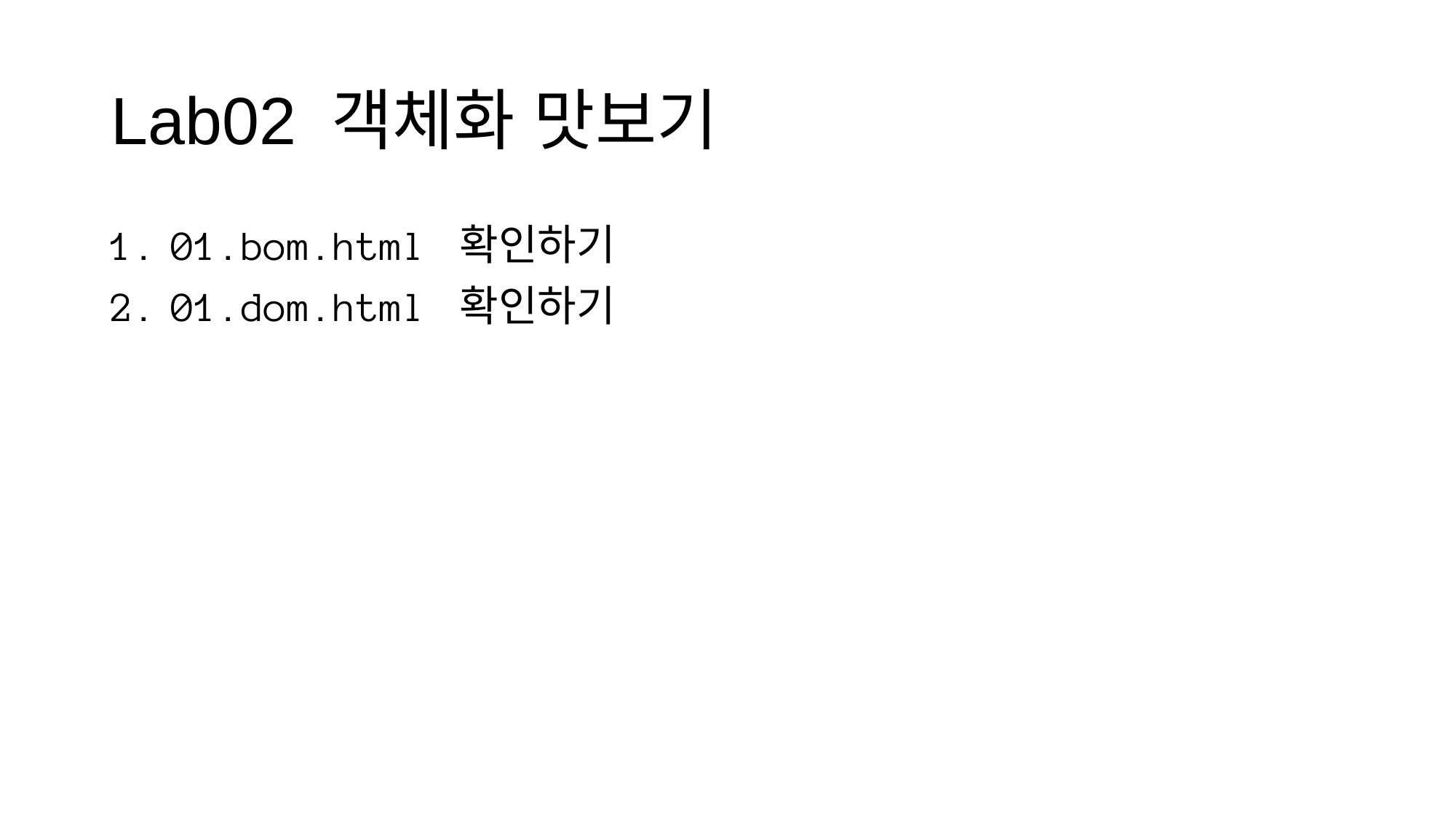

# Lab02 객체화 맛보기
01.bom.html 확인하기
01.dom.html 확인하기